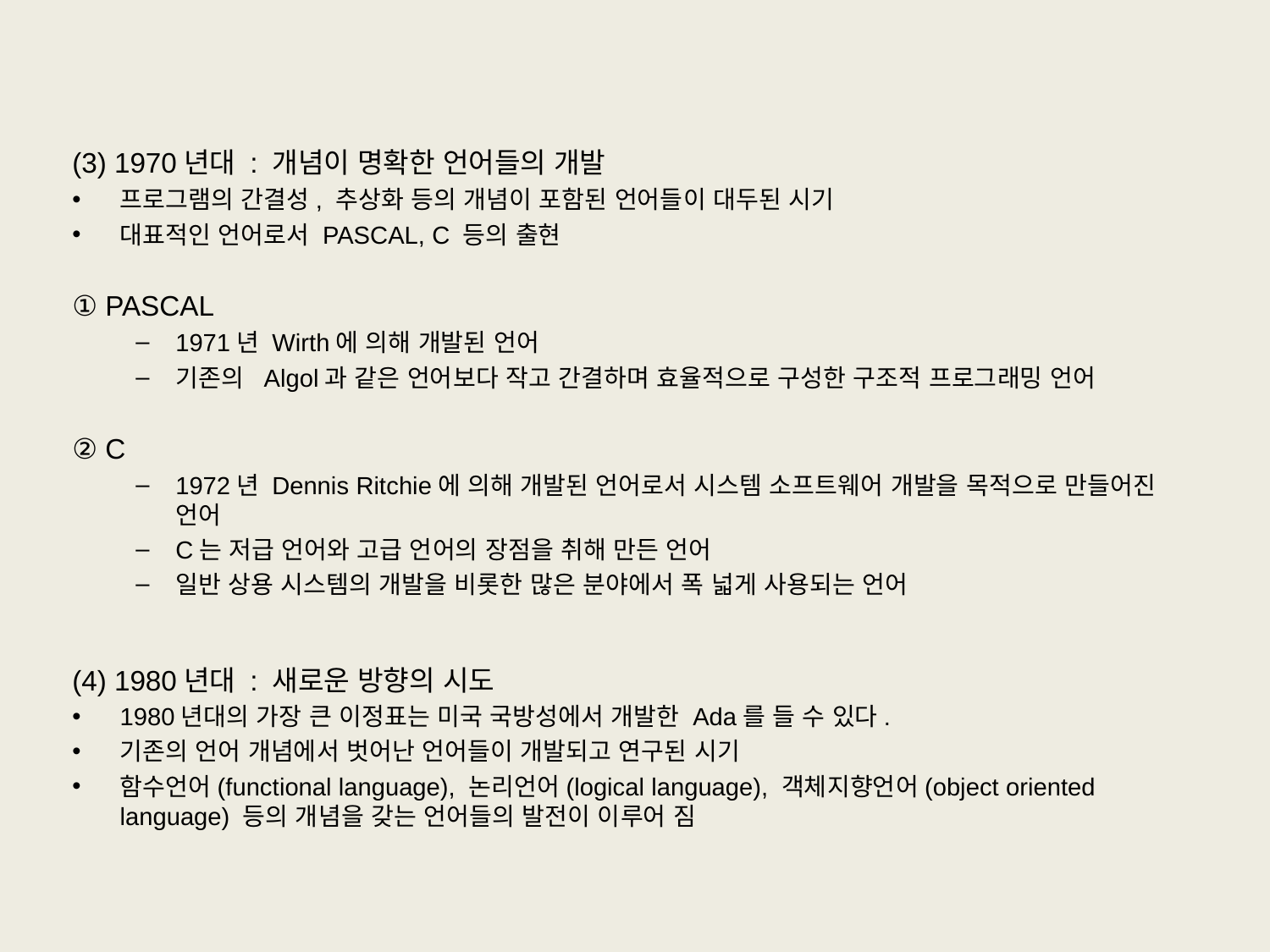

#
(3) 1970년대 : 개념이 명확한 언어들의 개발
프로그램의 간결성, 추상화 등의 개념이 포함된 언어들이 대두된 시기
대표적인 언어로서 PASCAL, C 등의 출현
① PASCAL
1971년 Wirth에 의해 개발된 언어
기존의  Algol과 같은 언어보다 작고 간결하며 효율적으로 구성한 구조적 프로그래밍 언어
② C
1972년 Dennis Ritchie에 의해 개발된 언어로서 시스템 소프트웨어 개발을 목적으로 만들어진  언어
C는 저급 언어와 고급 언어의 장점을 취해 만든 언어
일반 상용 시스템의 개발을 비롯한 많은 분야에서 폭 넓게 사용되는 언어

(4) 1980년대 : 새로운 방향의 시도
1980년대의 가장 큰 이정표는 미국 국방성에서 개발한 Ada를 들 수 있다.
기존의 언어 개념에서 벗어난 언어들이 개발되고 연구된 시기
함수언어(functional language), 논리언어(logical language), 객체지향언어(object oriented language) 등의 개념을 갖는 언어들의 발전이 이루어 짐